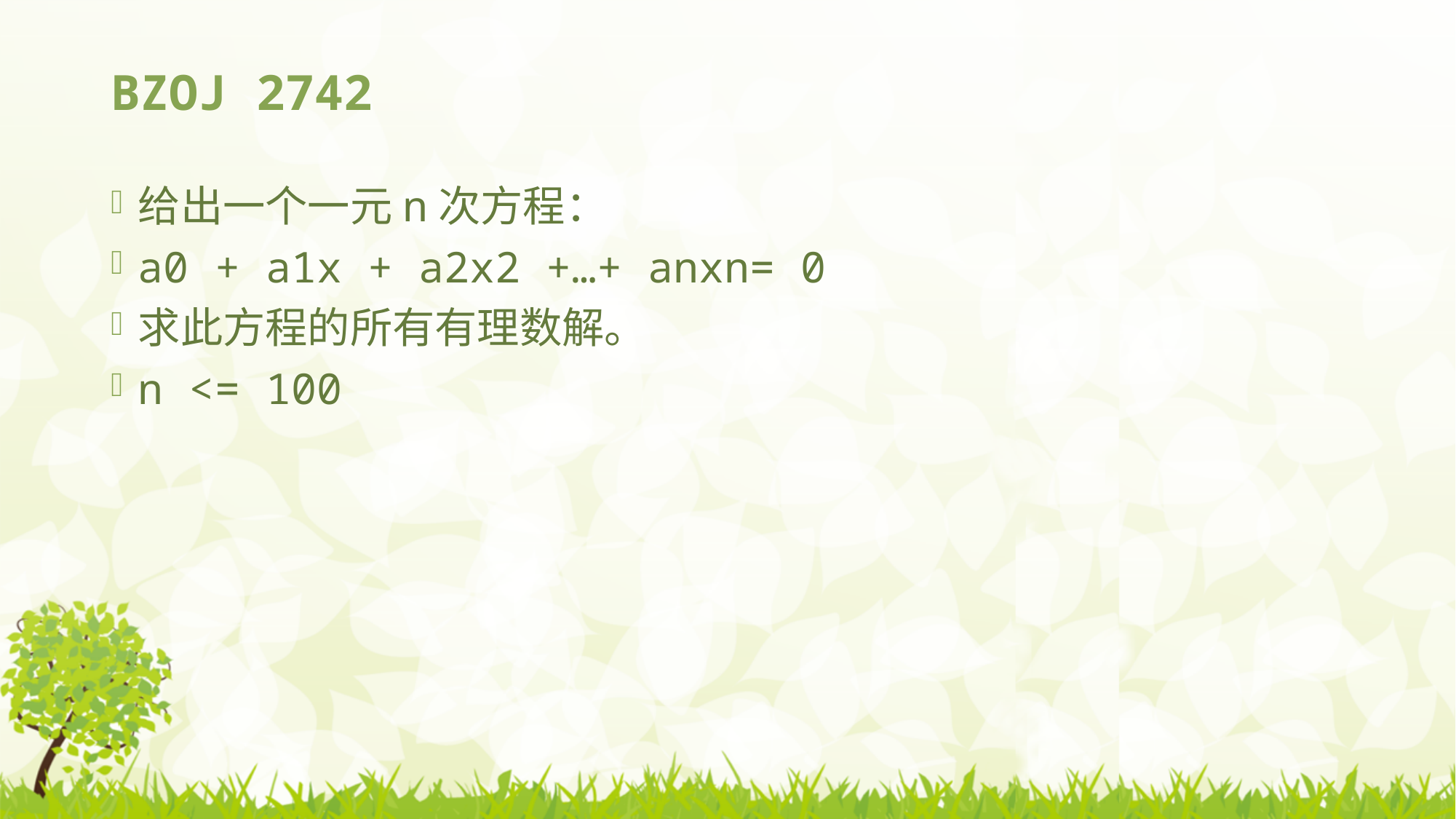

# BZOJ 2742
给出一个一元n次方程：
a0 + a1x + a2x2 +…+ anxn= 0
求此方程的所有有理数解。
n <= 100